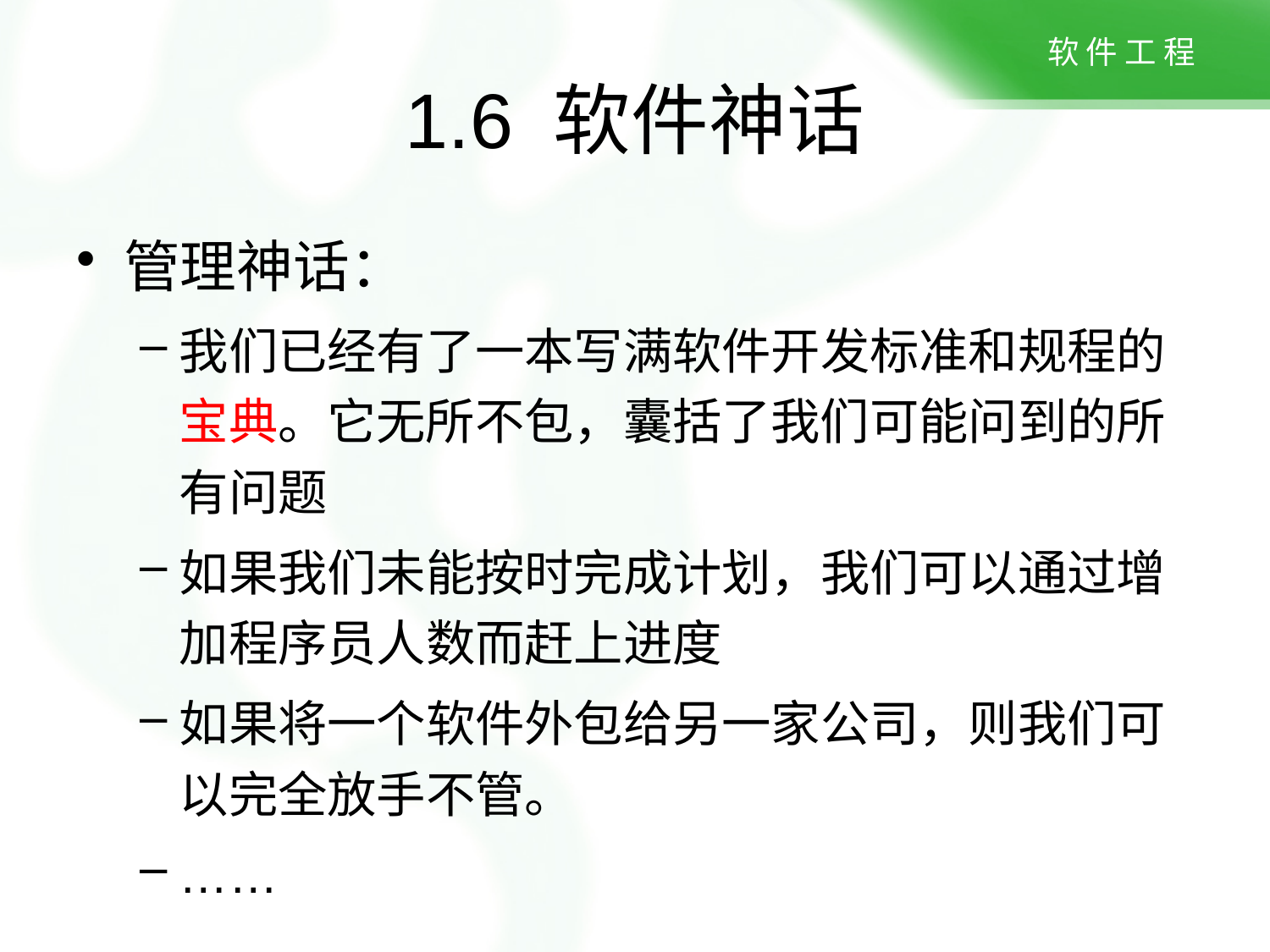

# 1.6 软件神话
管理神话：
我们已经有了一本写满软件开发标准和规程的宝典。它无所不包，囊括了我们可能问到的所有问题
如果我们未能按时完成计划，我们可以通过增加程序员人数而赶上进度
如果将一个软件外包给另一家公司，则我们可以完全放手不管。
……